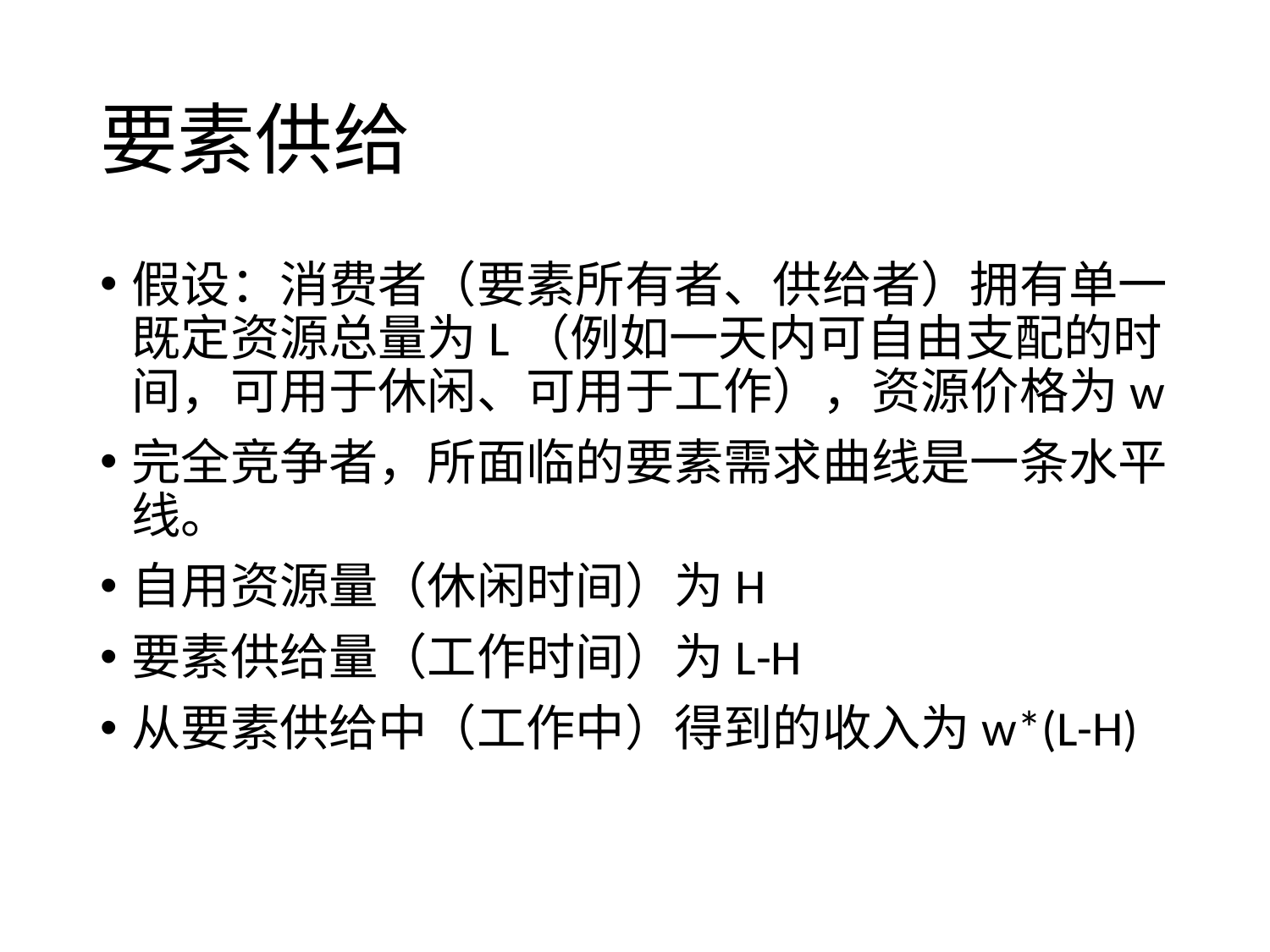

# 要素供给
假设：消费者（要素所有者、供给者）拥有单一既定资源总量为L（例如一天内可自由支配的时间，可用于休闲、可用于工作），资源价格为w
完全竞争者，所面临的要素需求曲线是一条水平线。
自用资源量（休闲时间）为H
要素供给量（工作时间）为L-H
从要素供给中（工作中）得到的收入为w*(L-H)